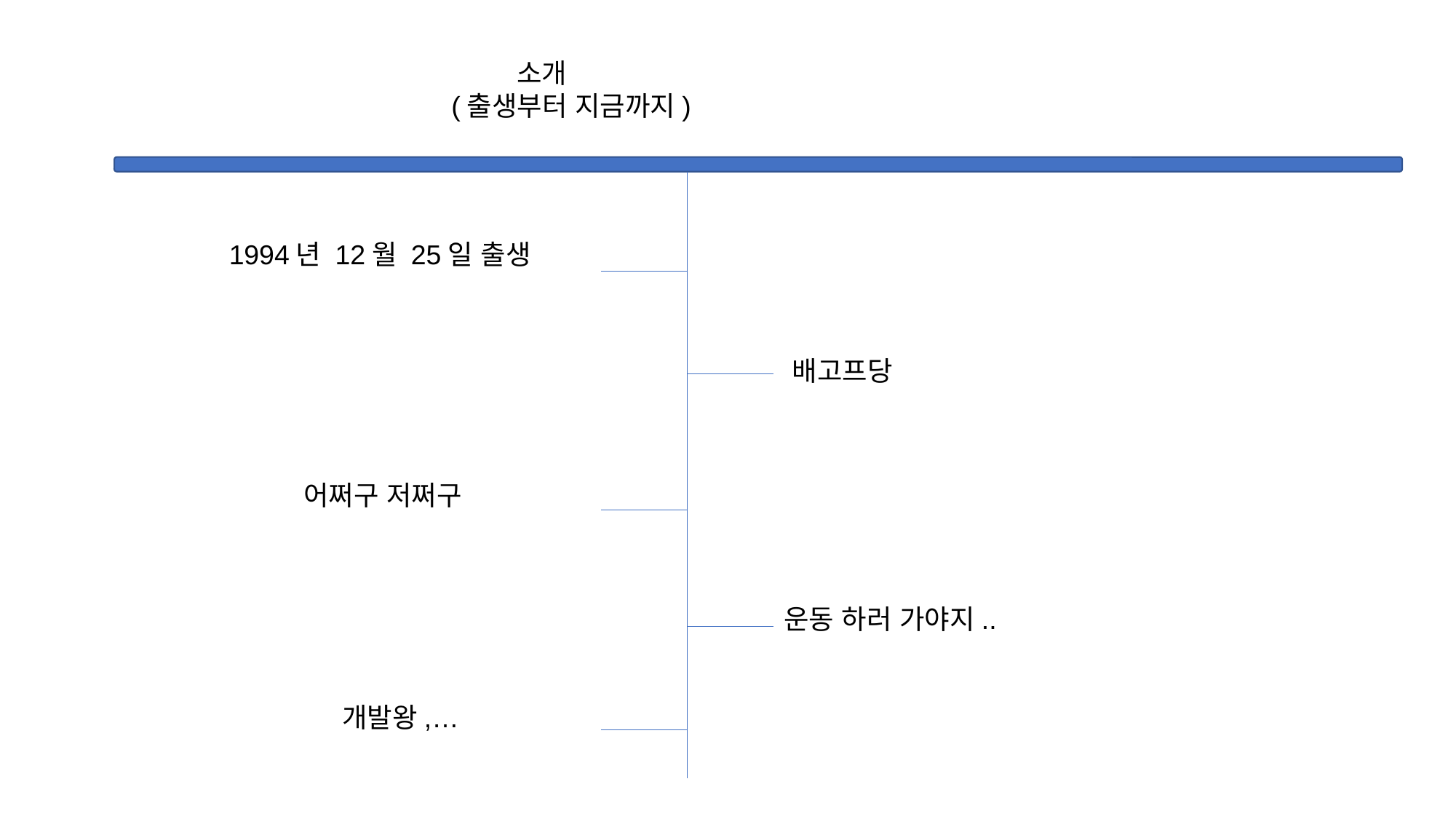

소개
	(출생부터 지금까지)

1994년 12월 25일 출생
배고프당
어쩌구 저쩌구
운동 하러 가야지..
개발왕,…